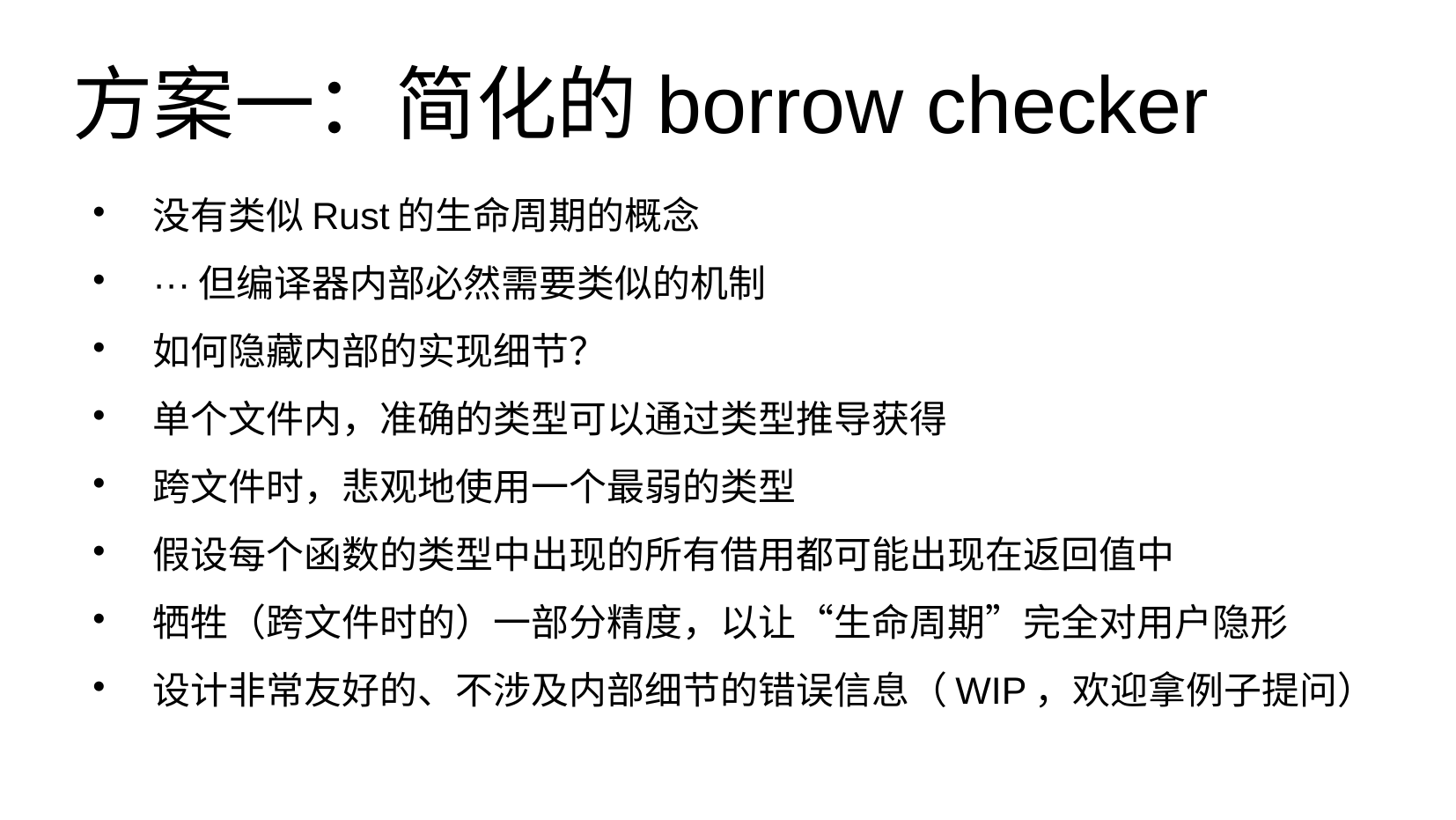

方案一：简化的borrow checker
没有类似Rust的生命周期的概念
···但编译器内部必然需要类似的机制
如何隐藏内部的实现细节？
单个文件内，准确的类型可以通过类型推导获得
跨文件时，悲观地使用一个最弱的类型
假设每个函数的类型中出现的所有借用都可能出现在返回值中
牺牲（跨文件时的）一部分精度，以让“生命周期”完全对用户隐形
设计非常友好的、不涉及内部细节的错误信息（WIP，欢迎拿例子提问）